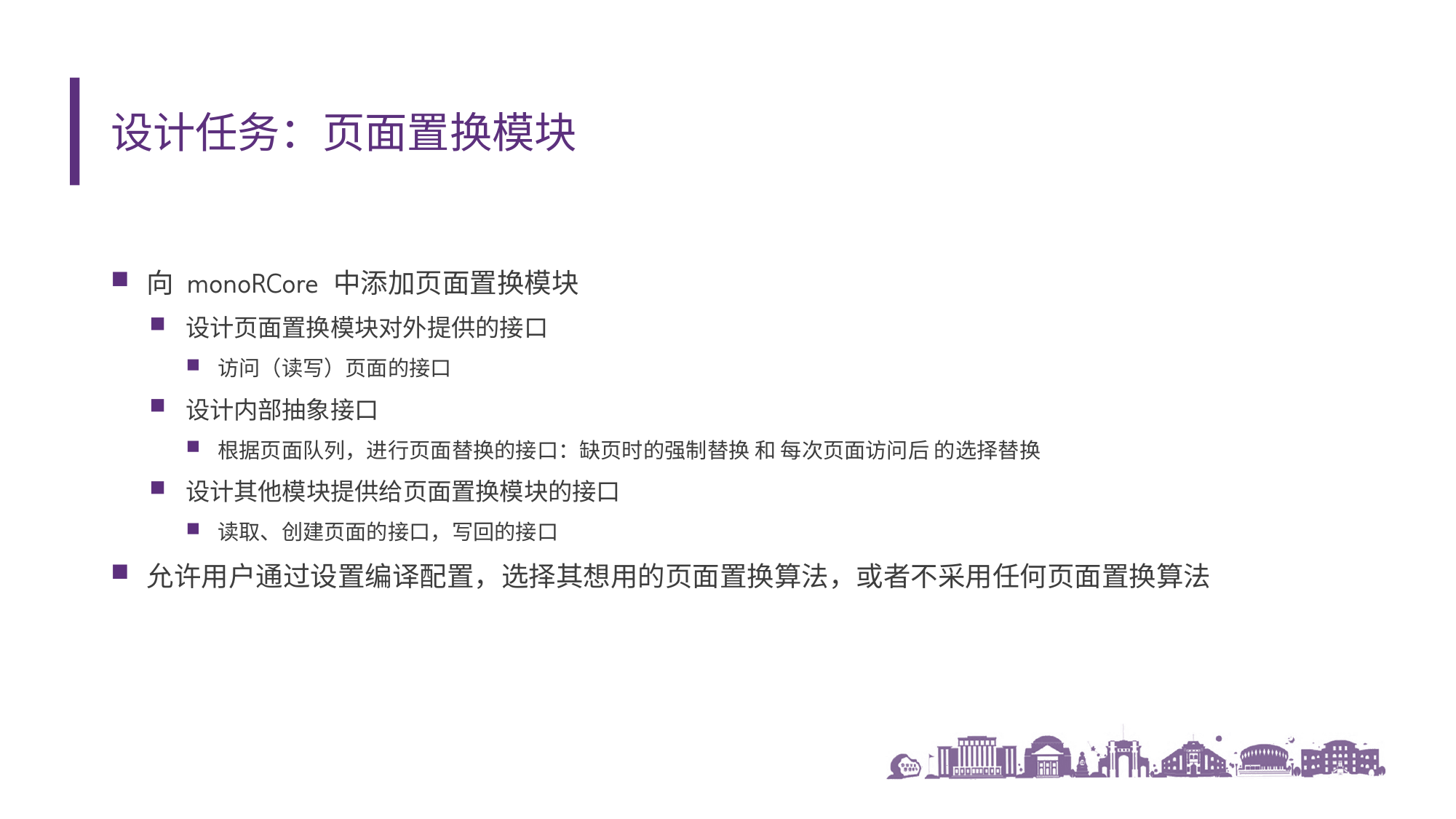

# 设计任务：页面置换模块
向 monoRCore 中添加页面置换模块
设计页面置换模块对外提供的接口
访问（读写）页面的接口
设计内部抽象接口
根据页面队列，进行页面替换的接口：缺页时的强制替换 和 每次页面访问后 的选择替换
设计其他模块提供给页面置换模块的接口
读取、创建页面的接口，写回的接口
允许用户通过设置编译配置，选择其想用的页面置换算法，或者不采用任何页面置换算法